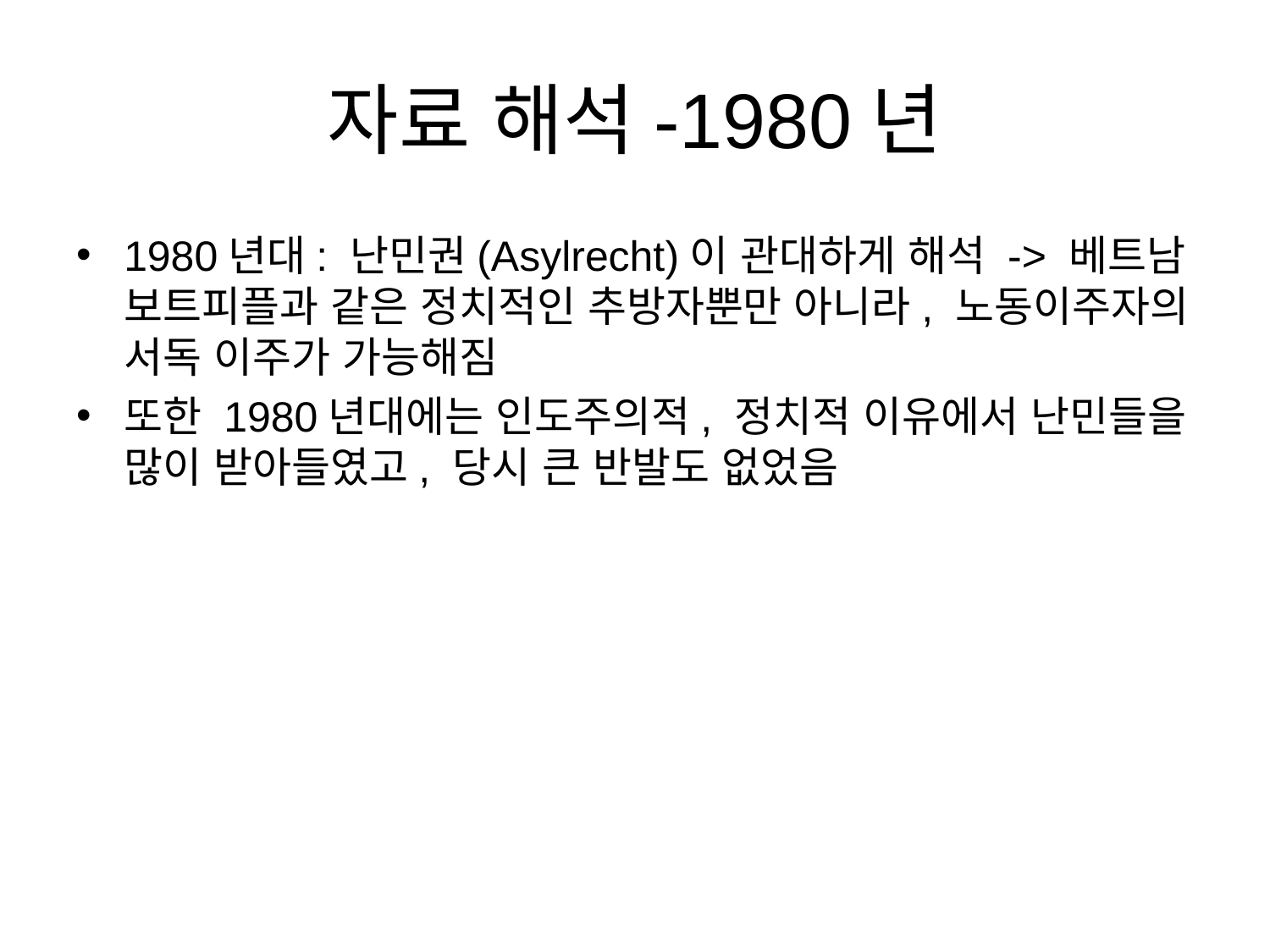

# 자료 해석-1980년
1980년대: 난민권(Asylrecht)이 관대하게 해석 -> 베트남 보트피플과 같은 정치적인 추방자뿐만 아니라, 노동이주자의 서독 이주가 가능해짐
또한 1980년대에는 인도주의적, 정치적 이유에서 난민들을 많이 받아들였고, 당시 큰 반발도 없었음